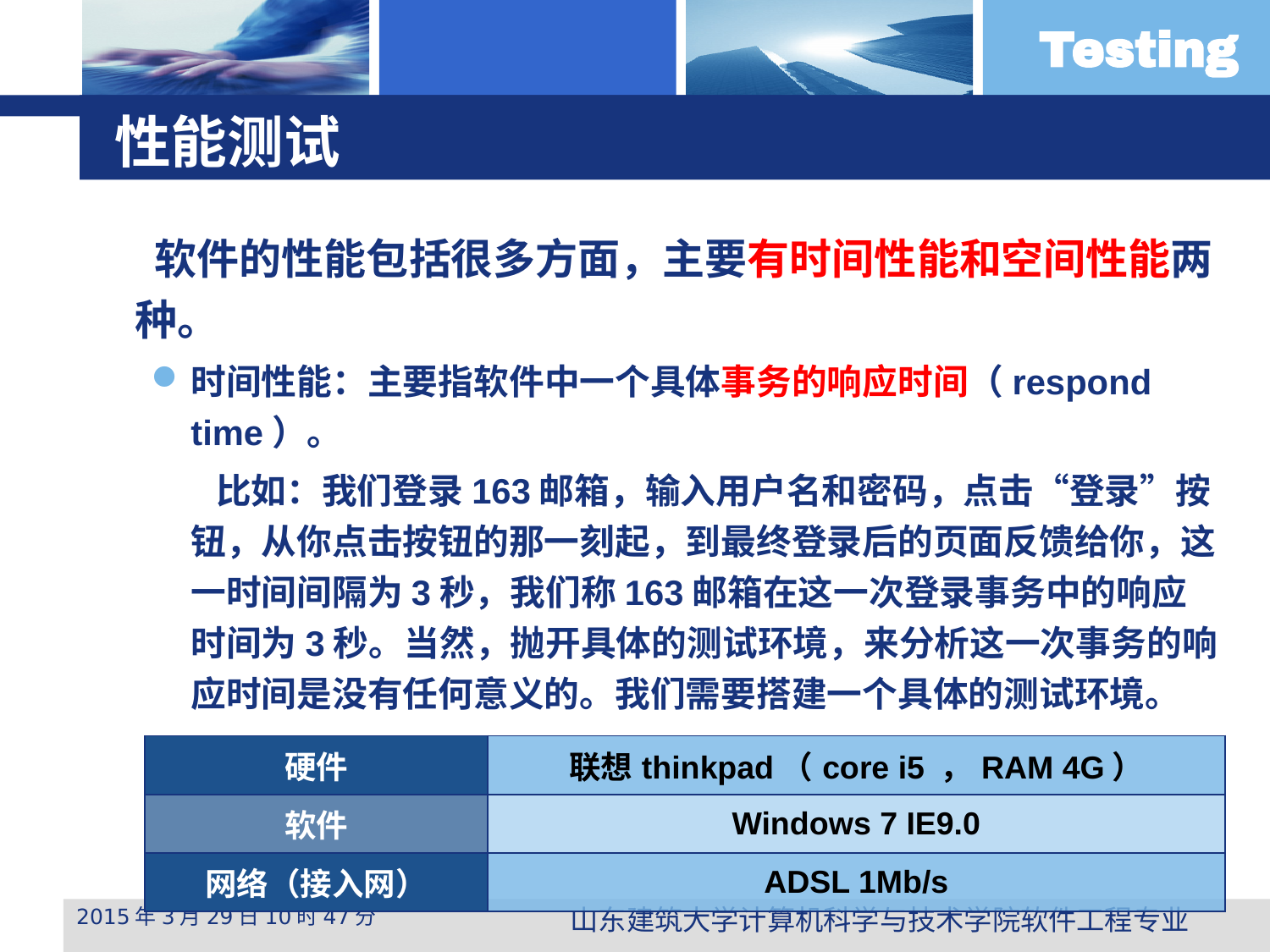

# 性能测试
      软件的性能包括很多方面，主要有时间性能和空间性能两种。
时间性能：主要指软件中一个具体事务的响应时间（respond time）。
       比如：我们登录163邮箱，输入用户名和密码，点击“登录”按钮，从你点击按钮的那一刻起，到最终登录后的页面反馈给你，这一时间间隔为3秒，我们称163邮箱在这一次登录事务中的响应时间为3秒。当然，抛开具体的测试环境，来分析这一次事务的响应时间是没有任何意义的。我们需要搭建一个具体的测试环境。
| 硬件 | 联想thinkpad（core i5 ，RAM 4G） |
| --- | --- |
| 软件 | Windows 7 IE9.0 |
| 网络（接入网） | ADSL 1Mb/s |
山东建筑大学计算机科学与技术学院软件工程专业
2015年3月29日10时47分